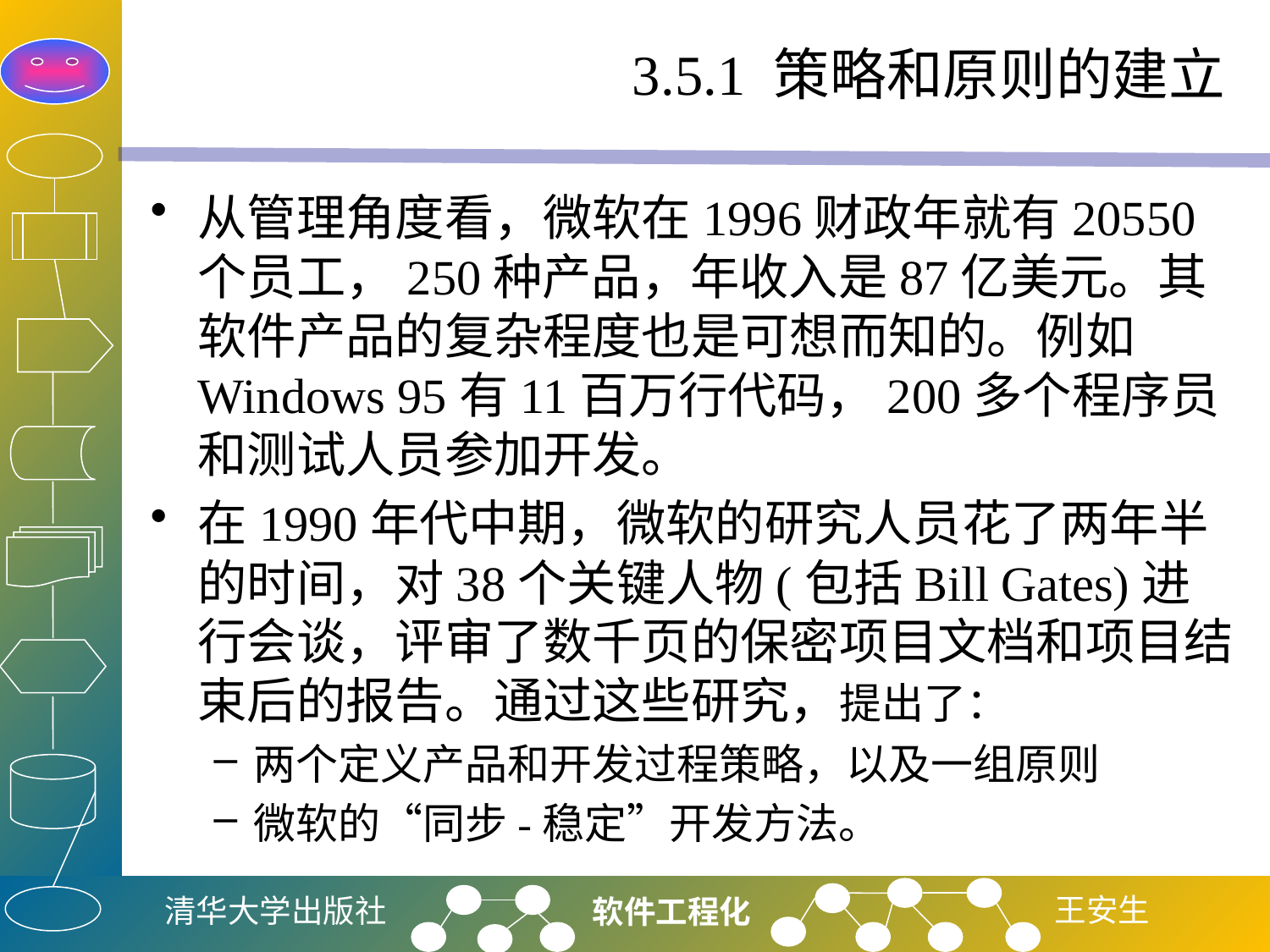

# 3.5.1 策略和原则的建立
从管理角度看，微软在1996财政年就有20550个员工，250种产品，年收入是87亿美元。其软件产品的复杂程度也是可想而知的。例如Windows 95有11百万行代码，200多个程序员和测试人员参加开发。
在1990年代中期，微软的研究人员花了两年半的时间，对38个关键人物(包括Bill Gates)进行会谈，评审了数千页的保密项目文档和项目结束后的报告。通过这些研究，提出了：
两个定义产品和开发过程策略，以及一组原则
微软的“同步-稳定”开发方法。